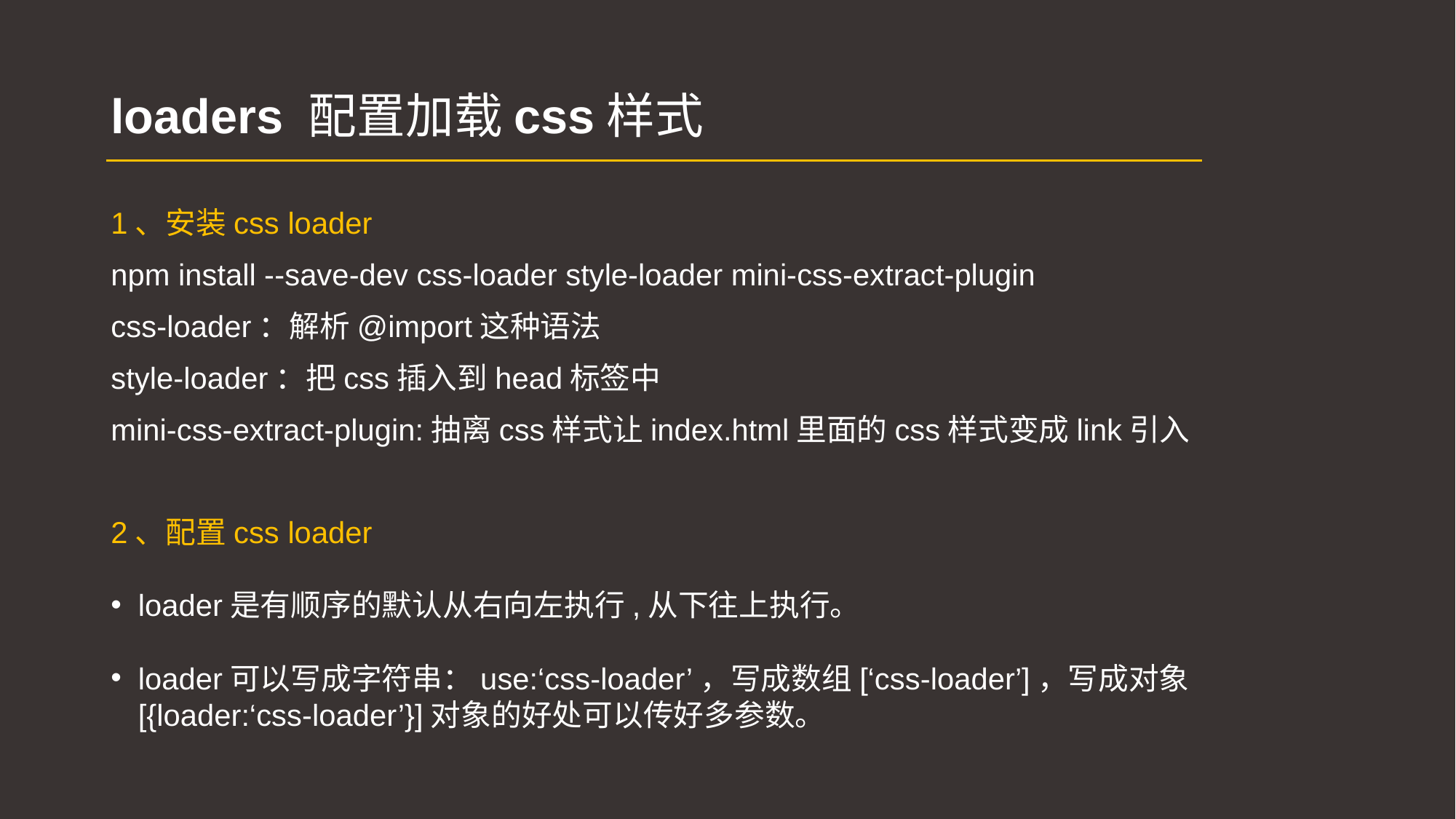

# loaders 配置加载css样式
1、安装css loader
npm install --save-dev css-loader style-loader mini-css-extract-plugin
css-loader：解析@import这种语法
style-loader：把css插入到head标签中
mini-css-extract-plugin:抽离css样式让index.html里面的css样式变成link引入

2、配置css loader

loader是有顺序的默认从右向左执行,从下往上执行。

loader可以写成字符串：use:‘css-loader’，写成数组[‘css-loader’]，写成对象[{loader:‘css-loader’}]对象的好处可以传好多参数。